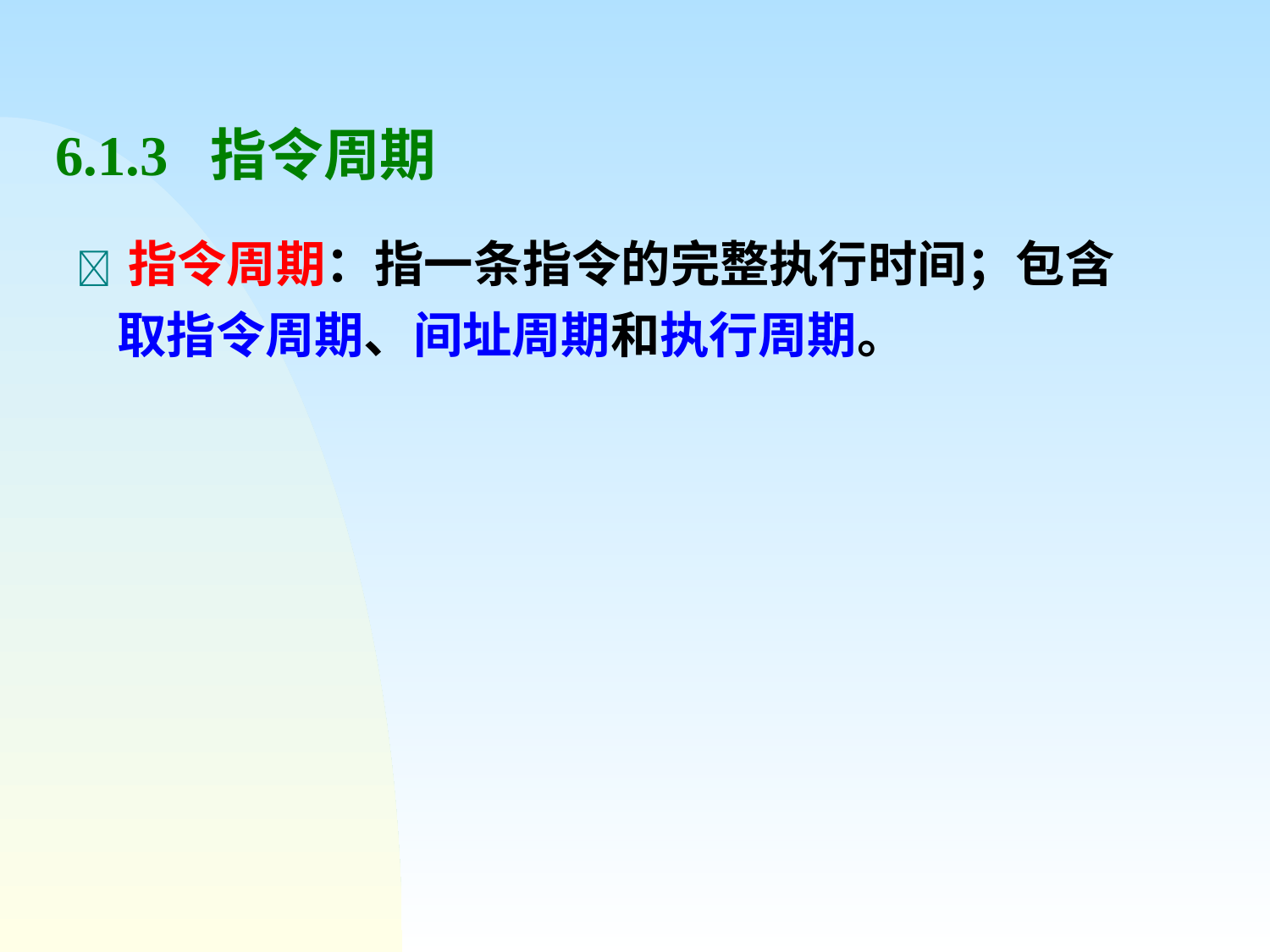

# 6.1.3  指令周期
 • 指令周期：指一条指令的完整执行时间；包含取指令周期、间址周期和执行周期。
102